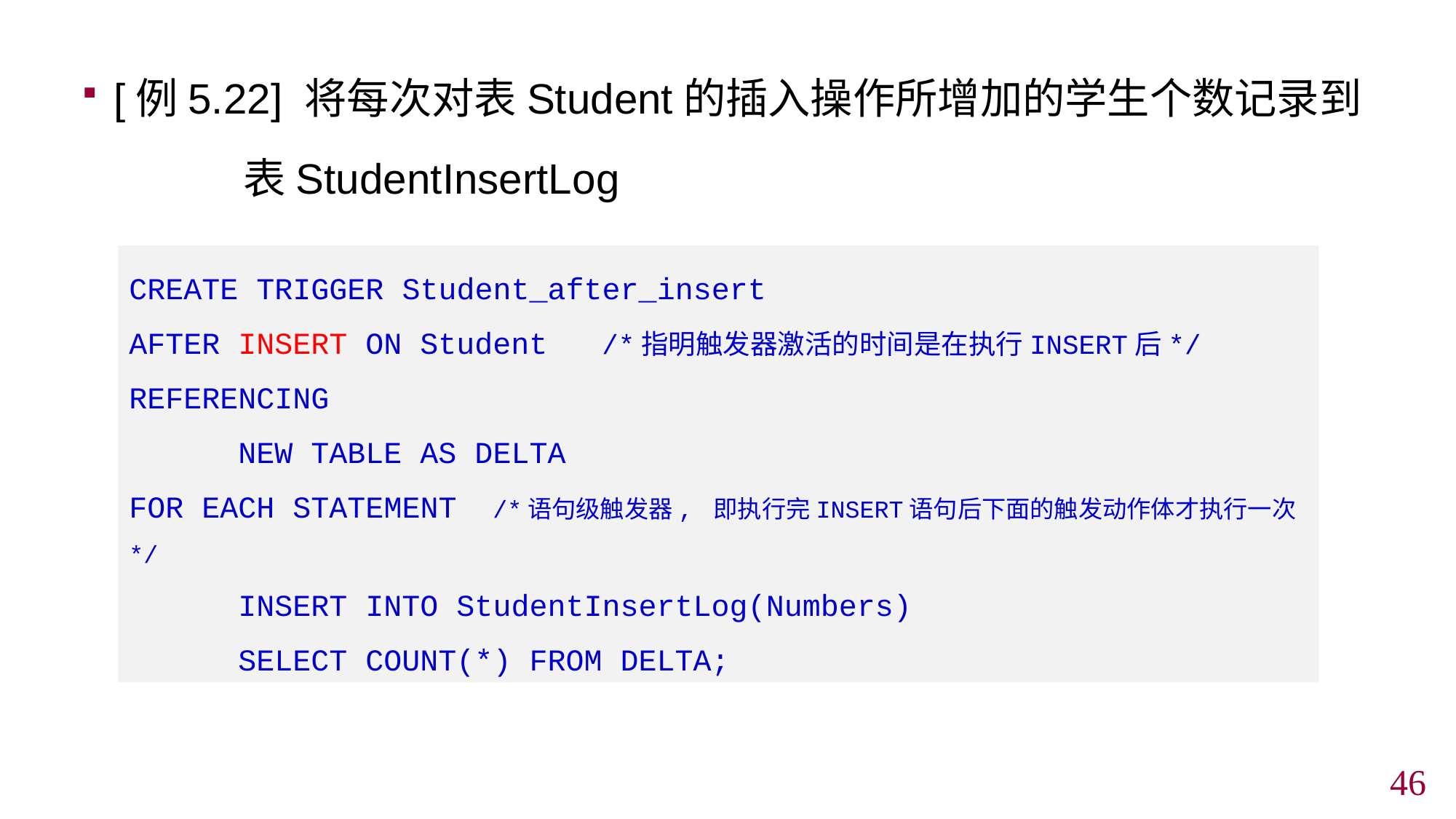

[例5.22] 将每次对表Student的插入操作所增加的学生个数记录到
                表StudentInsertLog
CREATE TRIGGER Student_after_insert
AFTER INSERT ON Student   /*指明触发器激活的时间是在执行INSERT后*/
REFERENCING
     	NEW TABLE AS DELTA
FOR EACH STATEMENT  /*语句级触发器, 即执行完INSERT语句后下面的触发动作体才执行一次*/
	INSERT INTO StudentInsertLog(Numbers)
   	SELECT COUNT(*) FROM DELTA;
46